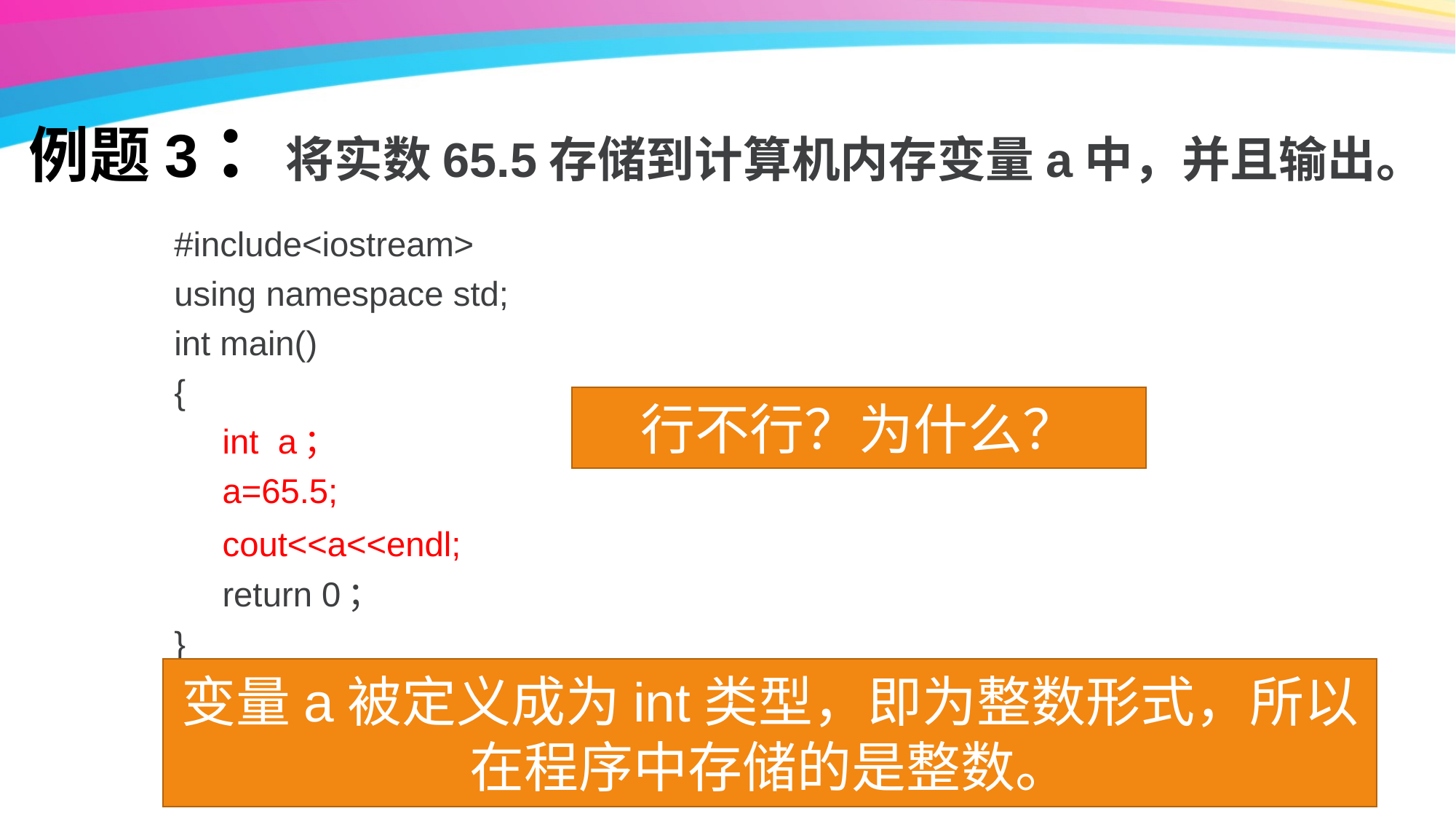

# 例题3：将实数65.5存储到计算机内存变量a中，并且输出。
#include<iostream>
using namespace std;
int main()
{
     int  a；
     a=65.5;
     cout<<a<<endl;
     return 0；
}
行不行？为什么？
变量a被定义成为int类型，即为整数形式，所以在程序中存储的是整数。